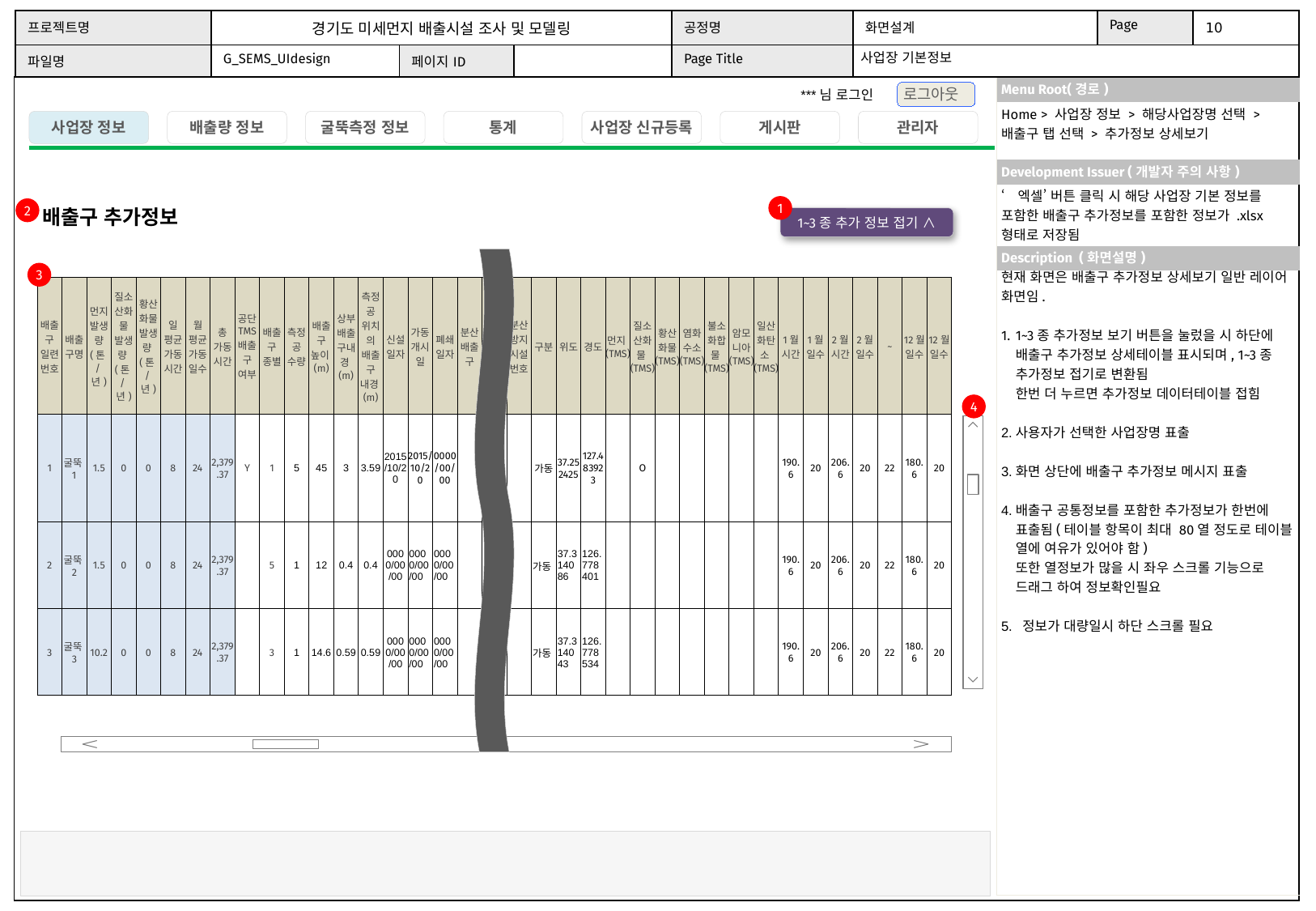

사업장 기본정보
Home > 사업장 정보 > 해당사업장명 선택 > 배출구 탭 선택 > 추가정보 상세보기
‘엑셀’ 버튼 클릭 시 해당 사업장 기본 정보를 포함한 배출구 추가정보를 포함한 정보가 .xlsx 형태로 저장됨
1
2
배출구 추가정보
1~3종 추가 정보 접기 ∧
현재 화면은 배출구 추가정보 상세보기 일반 레이어 화면임.

1~3종 추가정보 보기 버튼을 눌렀을 시 하단에 배출구 추가정보 상세테이블 표시되며, 1~3종 추가정보 접기로 변환됨
한번 더 누르면 추가정보 데이터테이블 접힘

사용자가 선택한 사업장명 표출

화면 상단에 배출구 추가정보 메시지 표출

배출구 공통정보를 포함한 추가정보가 한번에 표출됨(테이블 항목이 최대 80열 정도로 테이블 열에 여유가 있어야 함)
또한 열정보가 많을 시 좌우 스크롤 기능으로 드래그 하여 정보확인필요

 정보가 대량일시 하단 스크롤 필요

3
| 배출구 일련번호 | 배출구명 | 먼지발생량 (톤/년) | 질소산화물 발생량(톤/년) | 황산화물 발생량(톤/년) | 일 평균가동 시간 | 월 평균가동 일수 | 총 가동시간 | 공단 TMS 배출구 여부 | 배출구 종별 | 측정공 수량 | 배출구 높이(m) | 상부 배출구내경(m) | 측정공 위치의 배출구 내경(m) | 신설일자 | 가동개시일 | 폐쇄일자 | 분산배출구 | 분산배출구번호 | 분산방지시설번호 | 구분 | 위도 | 경도 | 먼지(TMS) | 질소산화물(TMS) | 황산화물 (TMS) | 염화수소 (TMS) | 불소화합물(TMS) | 암모니아 (TMS) | 일산화탄소(TMS) | 1월 시간 | 1월 일수 | 2월 시간 | 2월 일수 | ~ | 12월 일수 | 12월 일수 |
| --- | --- | --- | --- | --- | --- | --- | --- | --- | --- | --- | --- | --- | --- | --- | --- | --- | --- | --- | --- | --- | --- | --- | --- | --- | --- | --- | --- | --- | --- | --- | --- | --- | --- | --- | --- | --- |
| 1 | 굴뚝1 | 1.5 | 0 | 0 | 8 | 24 | 2,379.37 | Y | 1 | 5 | 45 | 3 | 3.59 | 2015/10/20 | 2015/10/20 | 0000/00/00 |  |  |  | 가동 | 37.252425 | 127.483923 |  | O |  |  |  |  |  | 190.6 | 20 | 206.6 | 20 | 22 | 180.6 | 20 |
| 2 | 굴뚝2 | 1.5 | 0 | 0 | 8 | 24 | 2,379.37 |  | 5 | 1 | 12 | 0.4 | 0.4 | 0000/00/00 | 0000/00/00 | 0000/00/00 |  |  |  | 가동 | 37.314086 | 126.778401 |  |  |  |  |  |  |  | 190.6 | 20 | 206.6 | 20 | 22 | 180.6 | 20 |
| 3 | 굴뚝3 | 10.2 | 0 | 0 | 8 | 24 | 2,379.37 |  | 3 | 1 | 14.6 | 0.59 | 0.59 | 0000/00/00 | 0000/00/00 | 0000/00/00 |  |  |  | 가동 | 37.314043 | 126.778534 |  |  |  |  |  |  |  | 190.6 | 20 | 206.6 | 20 | 22 | 180.6 | 20 |

4